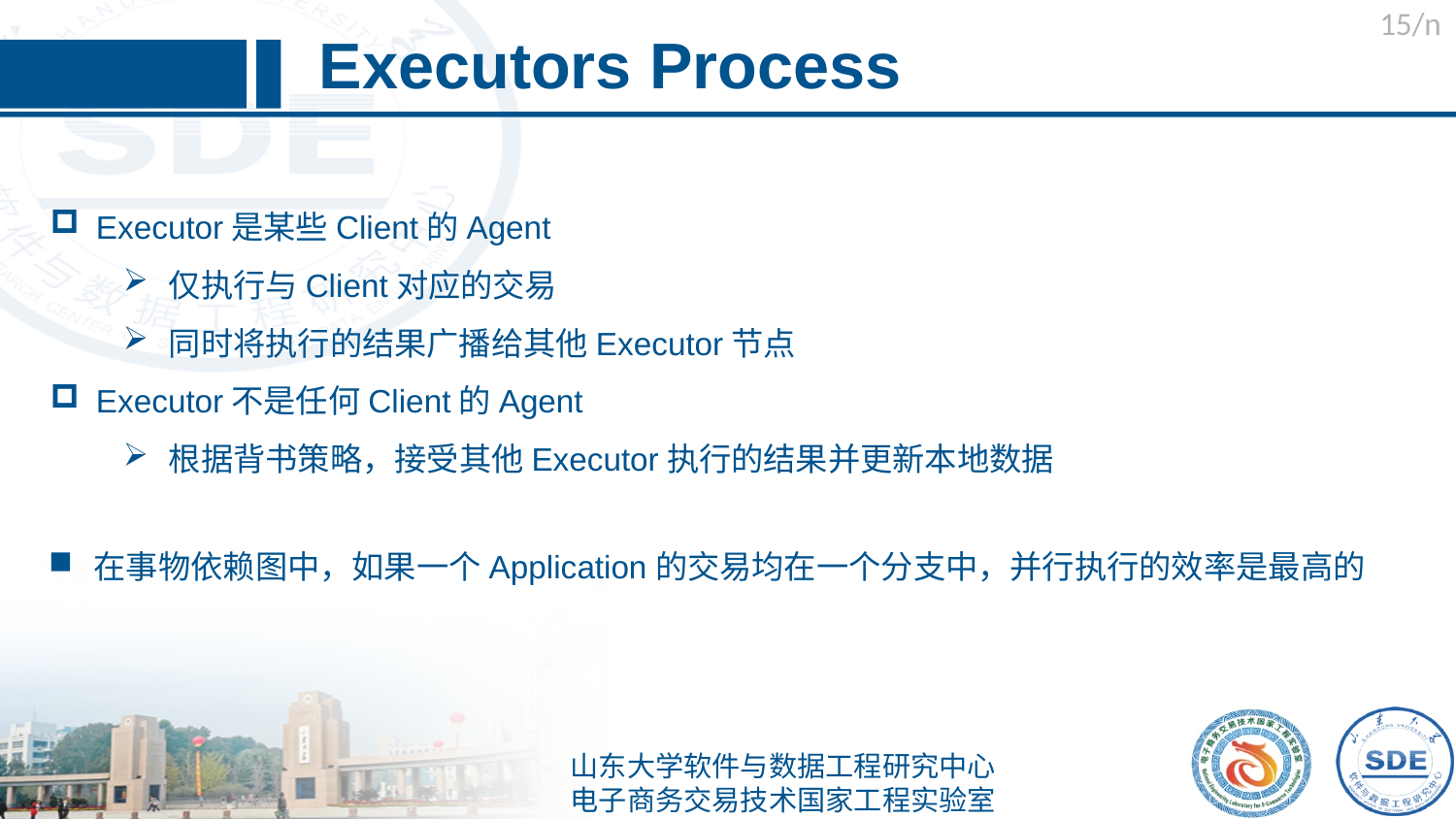

15/n
Executors Process
Executor是某些Client的Agent
仅执行与Client对应的交易
同时将执行的结果广播给其他Executor节点
Executor不是任何Client的Agent
根据背书策略，接受其他Executor执行的结果并更新本地数据
在事物依赖图中，如果一个Application的交易均在一个分支中，并行执行的效率是最高的